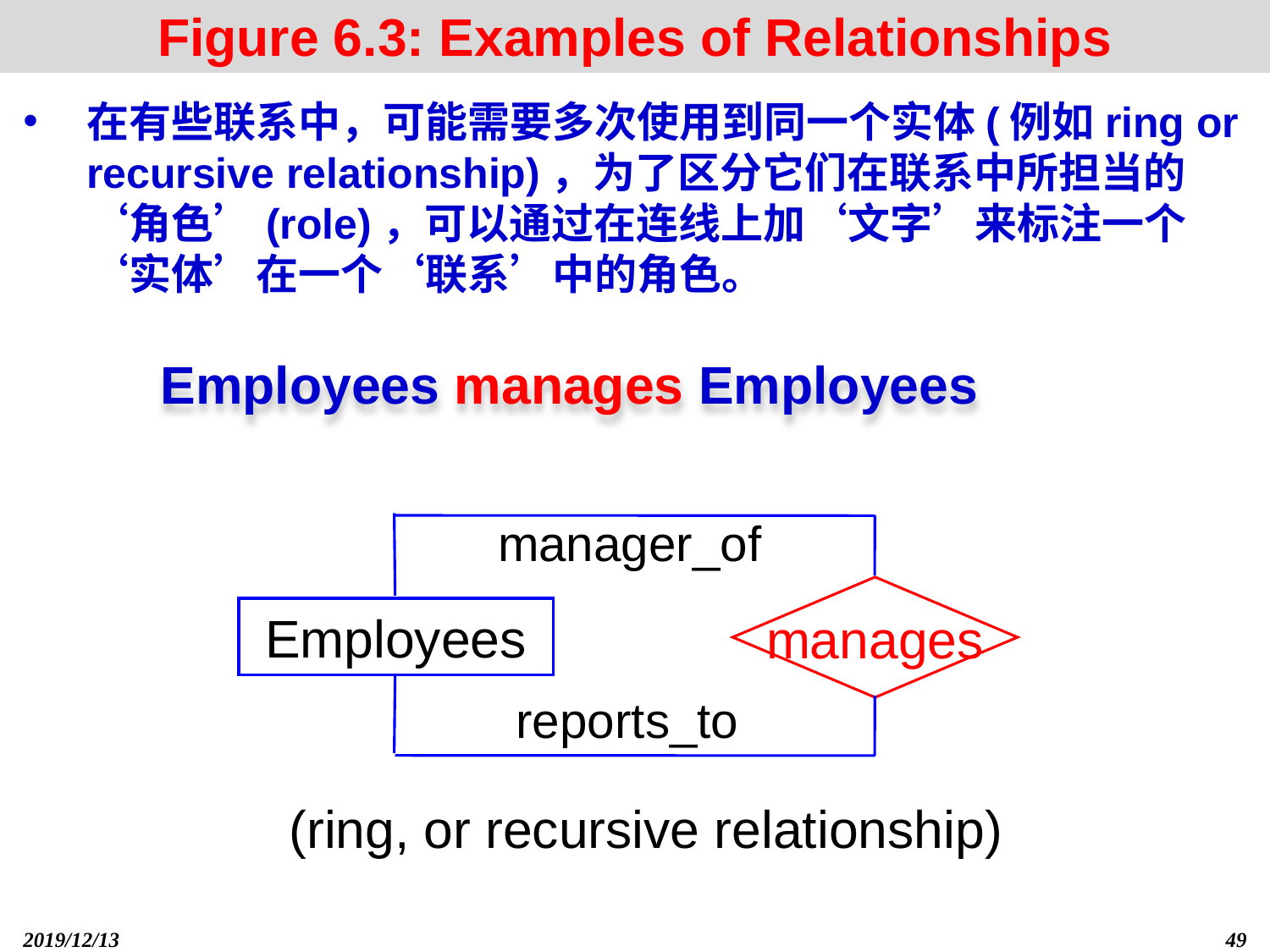

Figure 6.3: Examples of Relationships
在有些联系中，可能需要多次使用到同一个实体(例如ring or recursive relationship)，为了区分它们在联系中所担当的‘角色’(role)，可以通过在连线上加‘文字’来标注一个‘实体’在一个‘联系’中的角色。
Employees manages Employees
manager_of
reports_to

manages
Employees

(ring, or recursive relationship)
2019/12/13

49